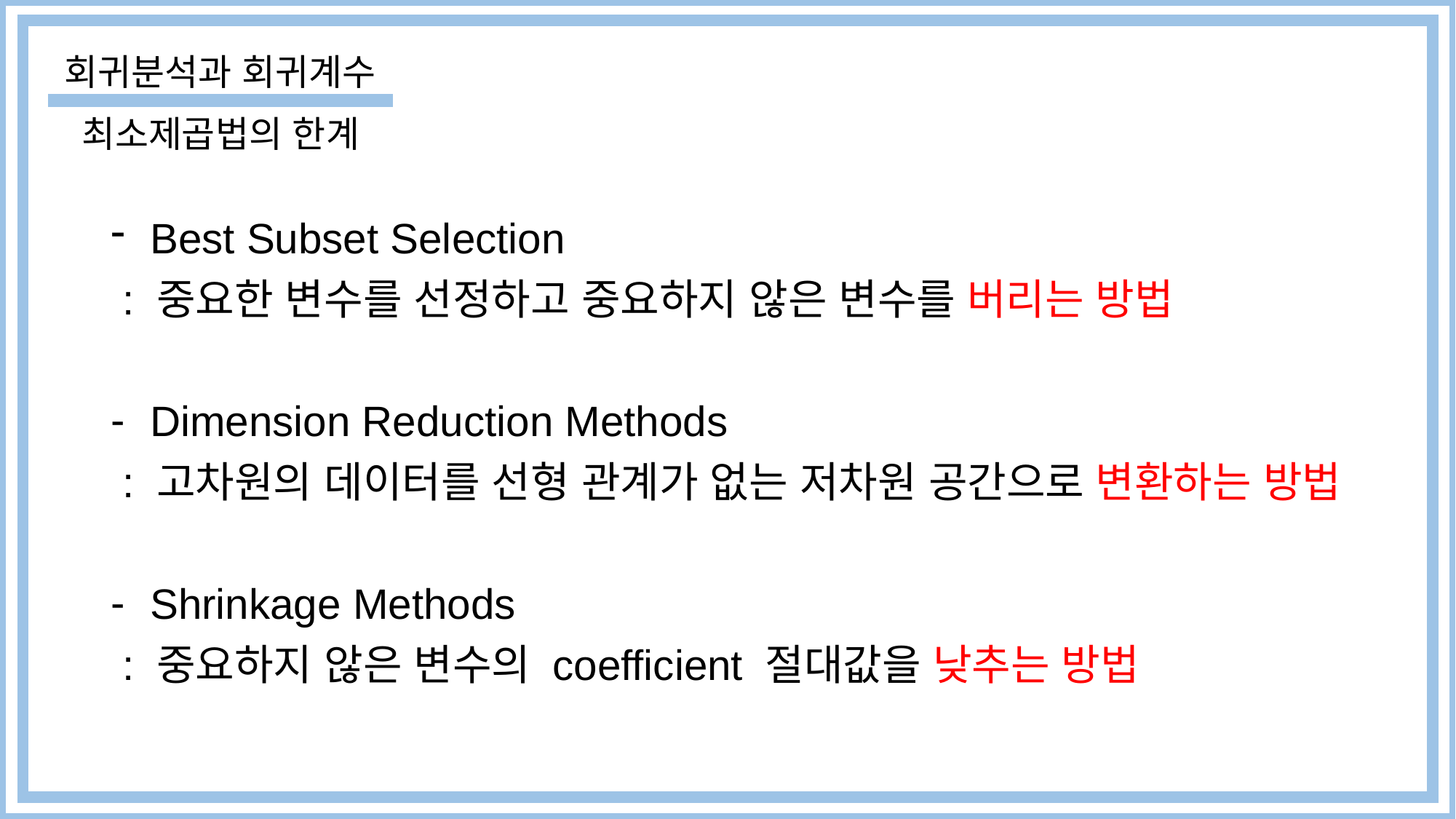

회귀분석과 회귀계수

최소제곱법의 한계
 Best Subset Selection
 : 중요한 변수를 선정하고 중요하지 않은 변수를 버리는 방법

 Dimension Reduction Methods
 : 고차원의 데이터를 선형 관계가 없는 저차원 공간으로 변환하는 방법

 Shrinkage Methods
 : 중요하지 않은 변수의 coefficient 절대값을 낮추는 방법